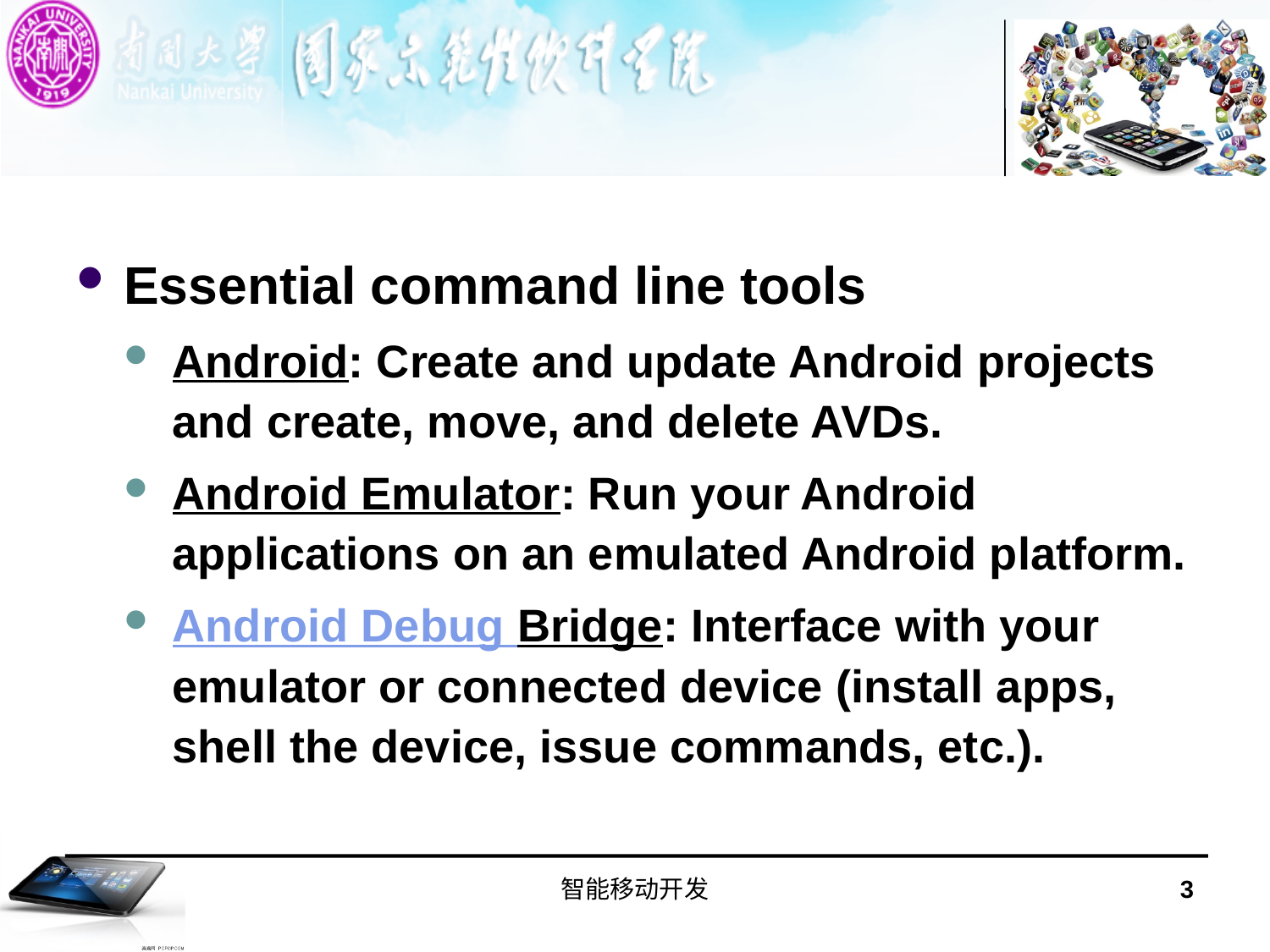

#
Essential command line tools
Android: Create and update Android projects and create, move, and delete AVDs.
Android Emulator: Run your Android applications on an emulated Android platform.
Android Debug Bridge: Interface with your emulator or connected device (install apps, shell the device, issue commands, etc.).
智能移动开发
3